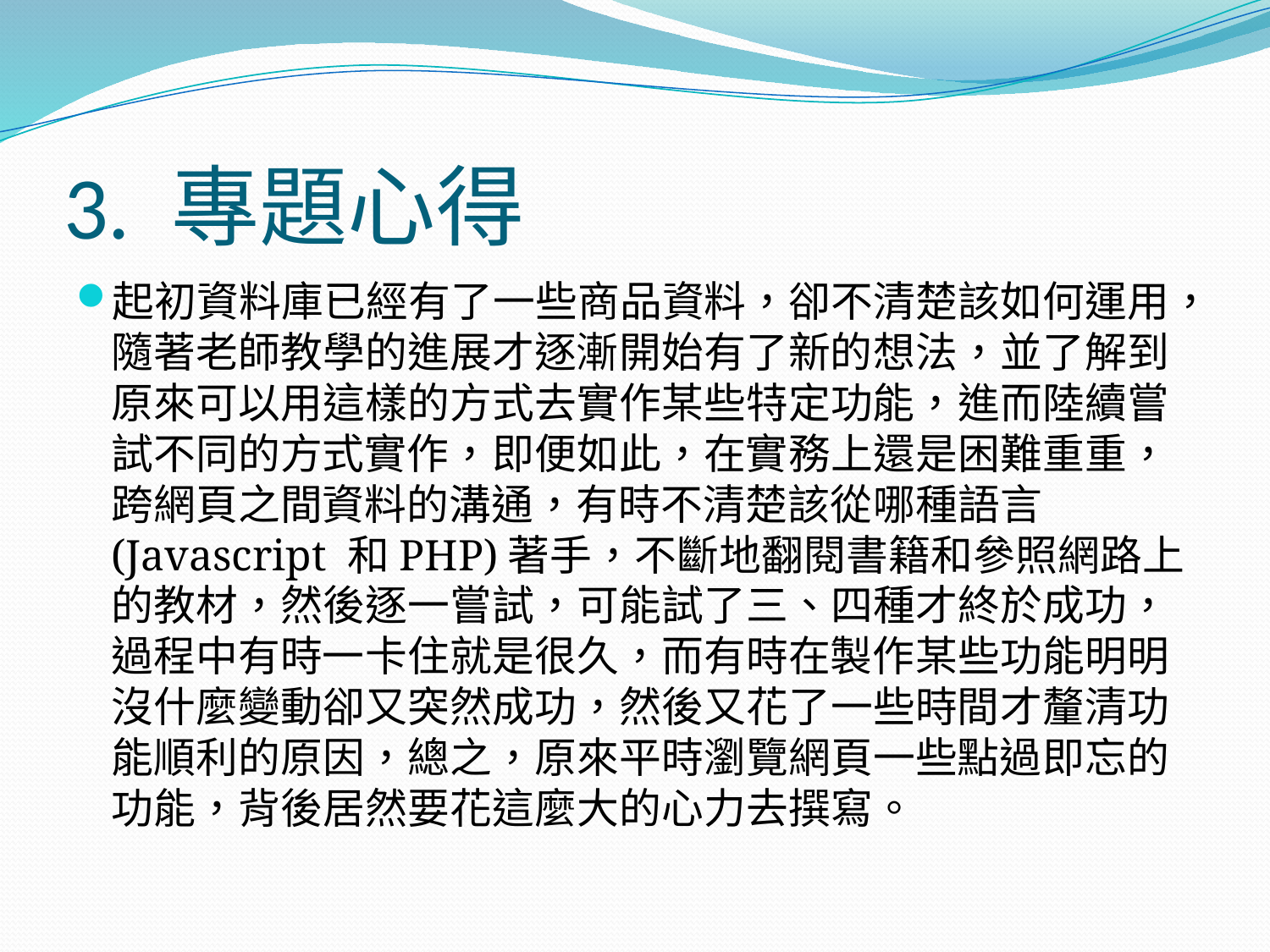

# 3. 專題心得
起初資料庫已經有了一些商品資料，卻不清楚該如何運用，隨著老師教學的進展才逐漸開始有了新的想法，並了解到原來可以用這樣的方式去實作某些特定功能，進而陸續嘗試不同的方式實作，即便如此，在實務上還是困難重重，跨網頁之間資料的溝通，有時不清楚該從哪種語言(Javascript 和PHP)著手，不斷地翻閱書籍和參照網路上的教材，然後逐一嘗試，可能試了三、四種才終於成功，過程中有時一卡住就是很久，而有時在製作某些功能明明沒什麼變動卻又突然成功，然後又花了一些時間才釐清功能順利的原因，總之，原來平時瀏覽網頁一些點過即忘的功能，背後居然要花這麼大的心力去撰寫。